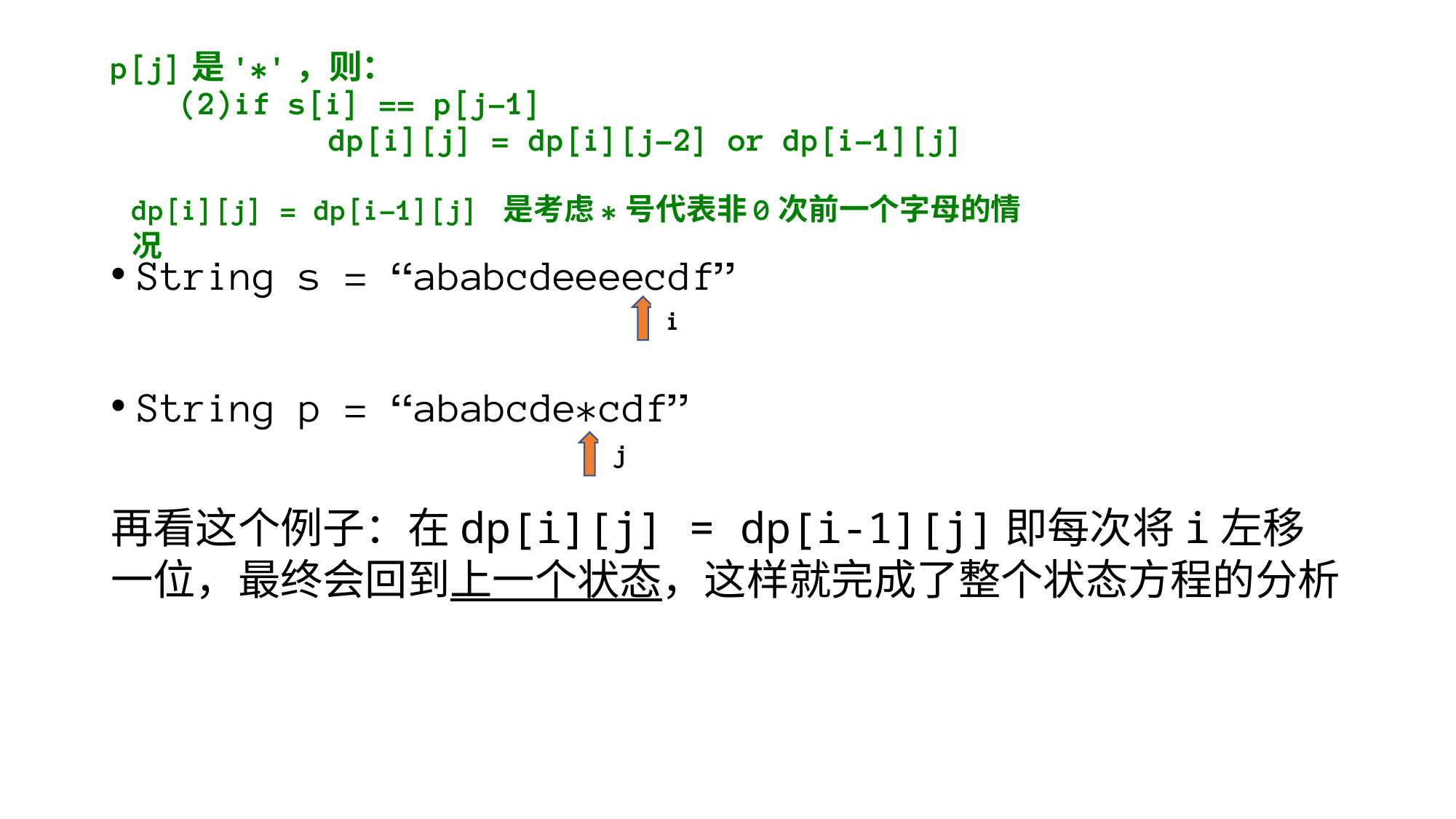

# p[j]是'*'，则：         (2)if s[i] == p[j-1]             dp[i][j] = dp[i][j-2] or dp[i-1][j]
dp[i][j] = dp[i-1][j] 是考虑*号代表非0次前一个字母的情况
String s = “ababcdeeeecdf”

String p = “ababcde*cdf”

再看这个例子：在dp[i][j] = dp[i-1][j]即每次将i左移一位，最终会回到上一个状态，这样就完成了整个状态方程的分析

i
j